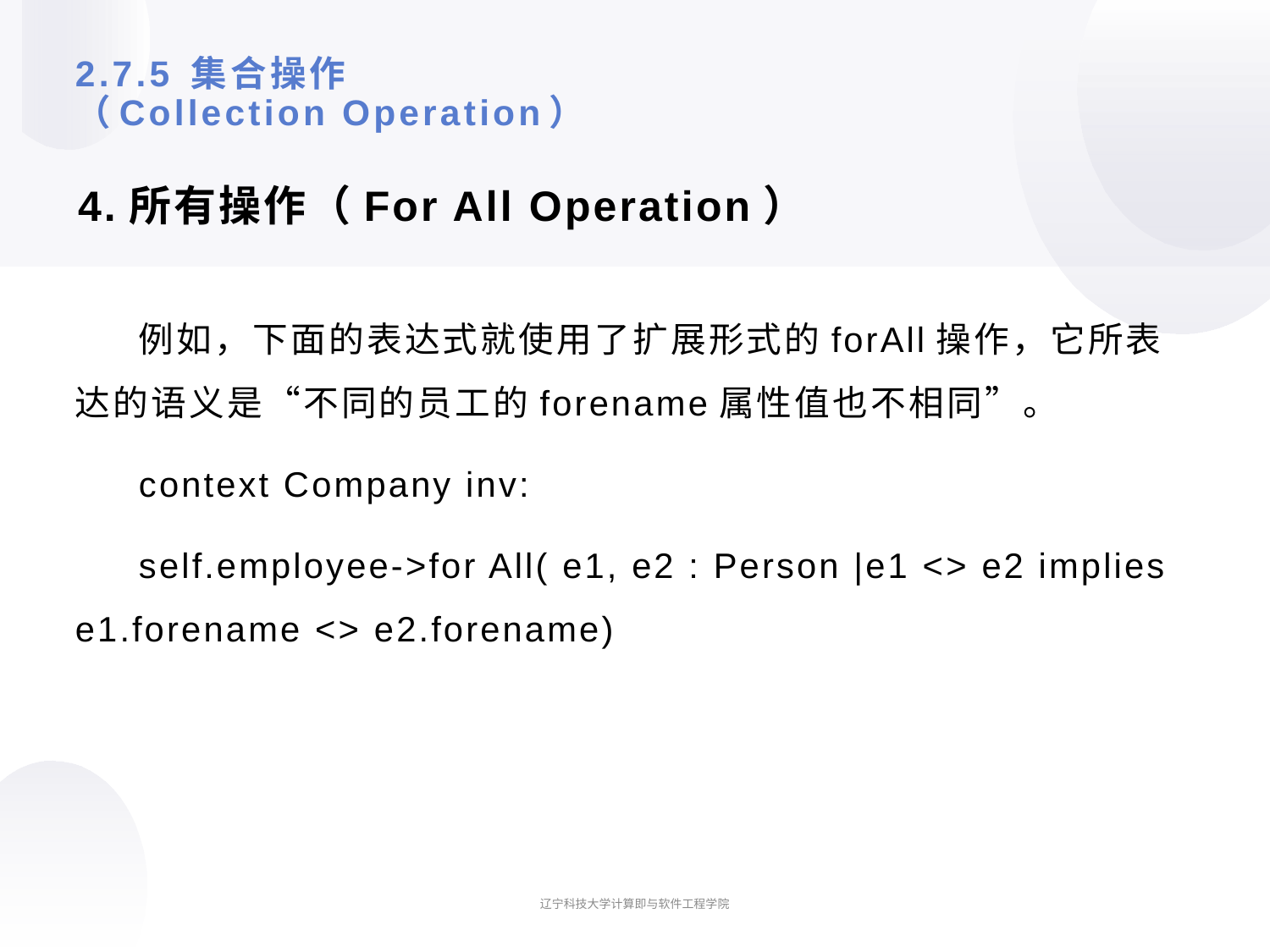

# 2.7.5 集合操作 （Collection Operation）
4.所有操作（For All Operation）

例如，下面的表达式就使用了扩展形式的forAll操作，它所表达的语义是“不同的员工的forename属性值也不相同”。
context Company inv:
self.employee->for All( e1, e2 : Person |e1 <> e2 implies e1.forename <> e2.forename)

辽宁科技大学计算即与软件工程学院
168